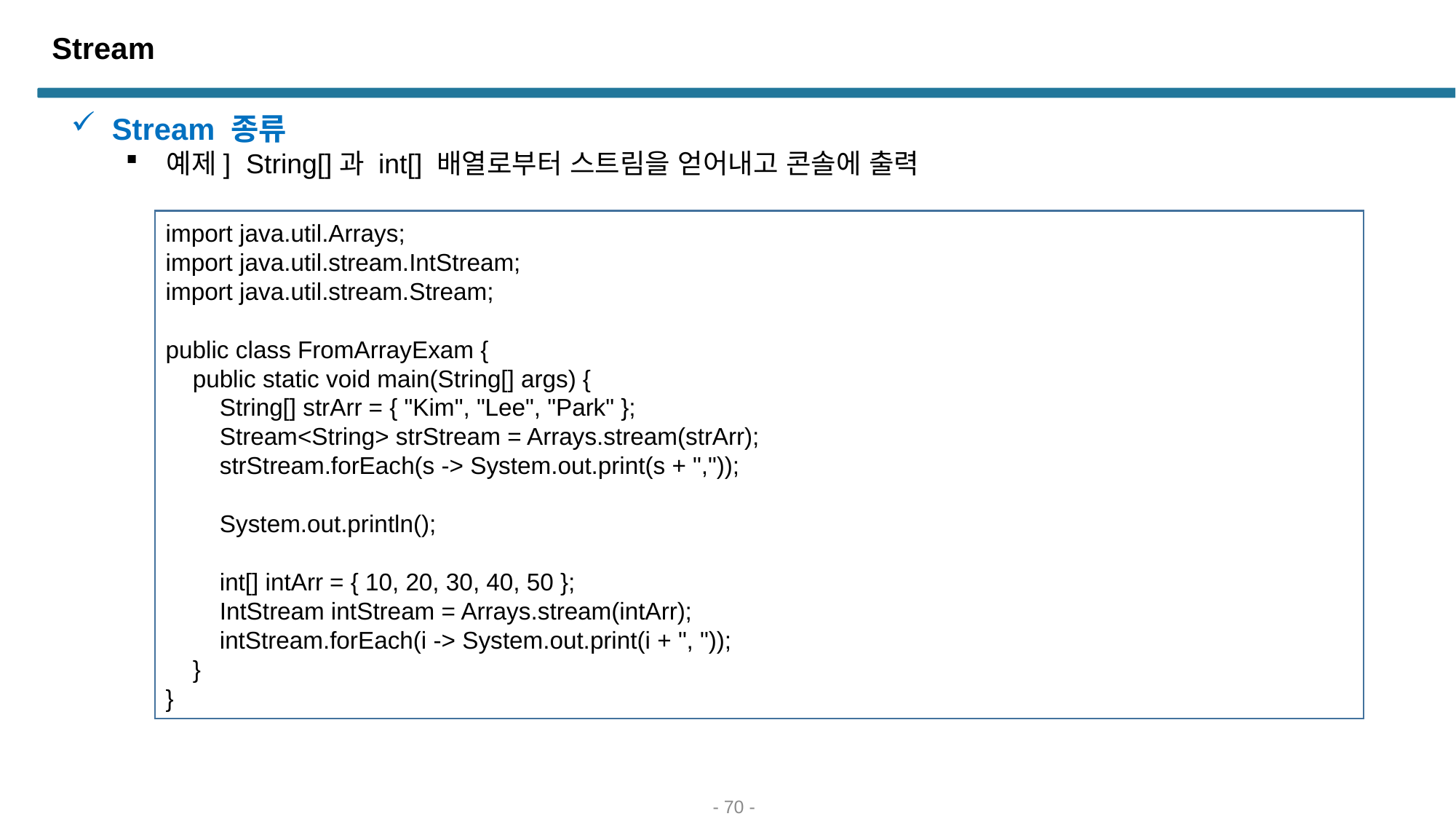

# Stream
Stream 종류
예제]  String[]과 int[] 배열로부터 스트림을 얻어내고 콘솔에 출력
import java.util.Arrays;
import java.util.stream.IntStream;
import java.util.stream.Stream;

public class FromArrayExam {
    public static void main(String[] args) {
        String[] strArr = { "Kim", "Lee", "Park" };
        Stream<String> strStream = Arrays.stream(strArr);
        strStream.forEach(s -> System.out.print(s + ","));

        System.out.println();

        int[] intArr = { 10, 20, 30, 40, 50 };
        IntStream intStream = Arrays.stream(intArr);
        intStream.forEach(i -> System.out.print(i + ", "));
    }
}
- 70 -